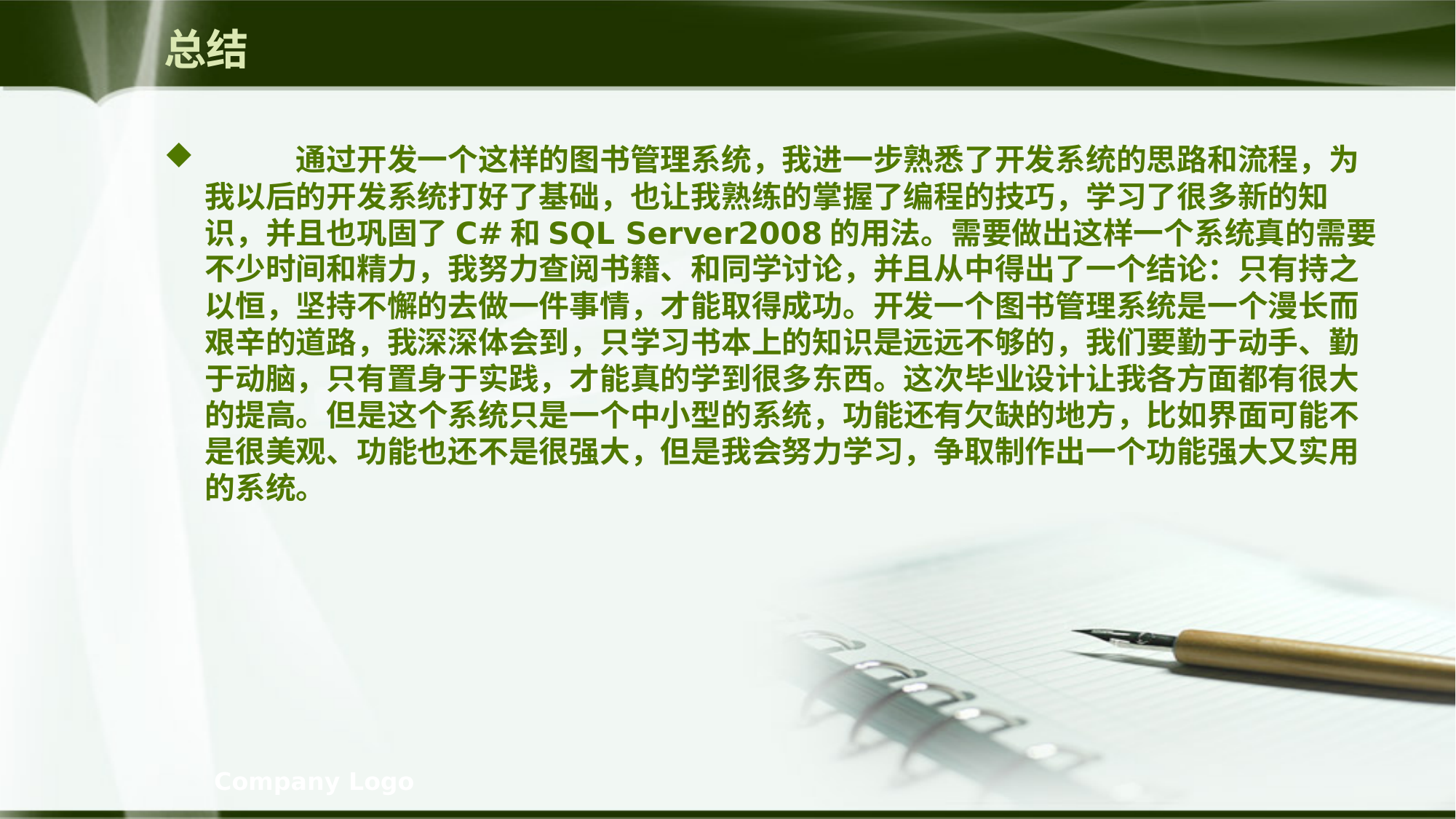

# 总结
　　　通过开发一个这样的图书管理系统，我进一步熟悉了开发系统的思路和流程，为我以后的开发系统打好了基础，也让我熟练的掌握了编程的技巧，学习了很多新的知识，并且也巩固了C#和SQL Server2008的用法。需要做出这样一个系统真的需要不少时间和精力，我努力查阅书籍、和同学讨论，并且从中得出了一个结论：只有持之以恒，坚持不懈的去做一件事情，才能取得成功。开发一个图书管理系统是一个漫长而艰辛的道路，我深深体会到，只学习书本上的知识是远远不够的，我们要勤于动手、勤于动脑，只有置身于实践，才能真的学到很多东西。这次毕业设计让我各方面都有很大的提高。但是这个系统只是一个中小型的系统，功能还有欠缺的地方，比如界面可能不是很美观、功能也还不是很强大，但是我会努力学习，争取制作出一个功能强大又实用的系统。
Company Logo